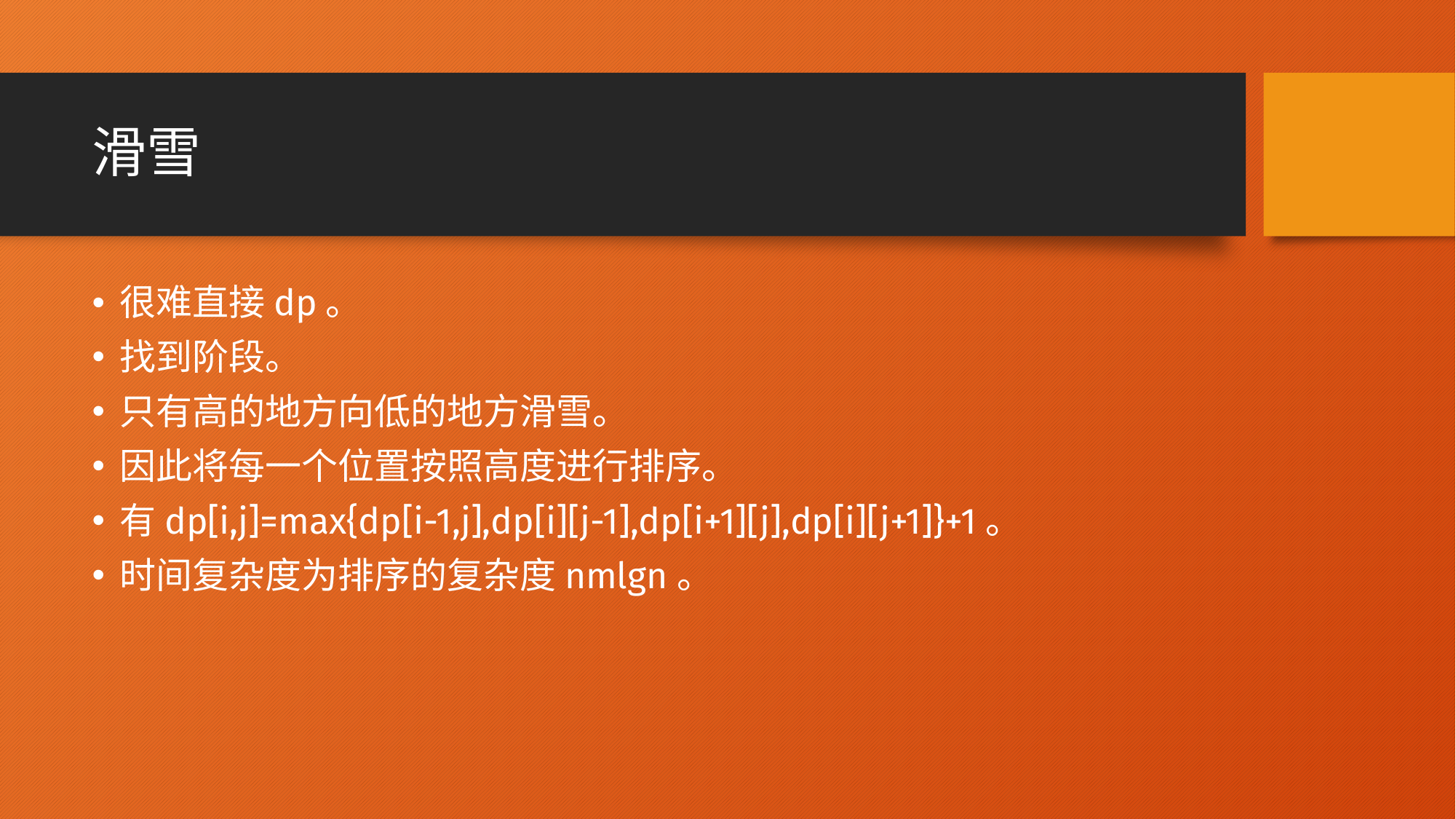

# 滑雪
很难直接dp。
找到阶段。
只有高的地方向低的地方滑雪。
因此将每一个位置按照高度进行排序。
有dp[i,j]=max{dp[i-1,j],dp[i][j-1],dp[i+1][j],dp[i][j+1]}+1。
时间复杂度为排序的复杂度nmlgn。